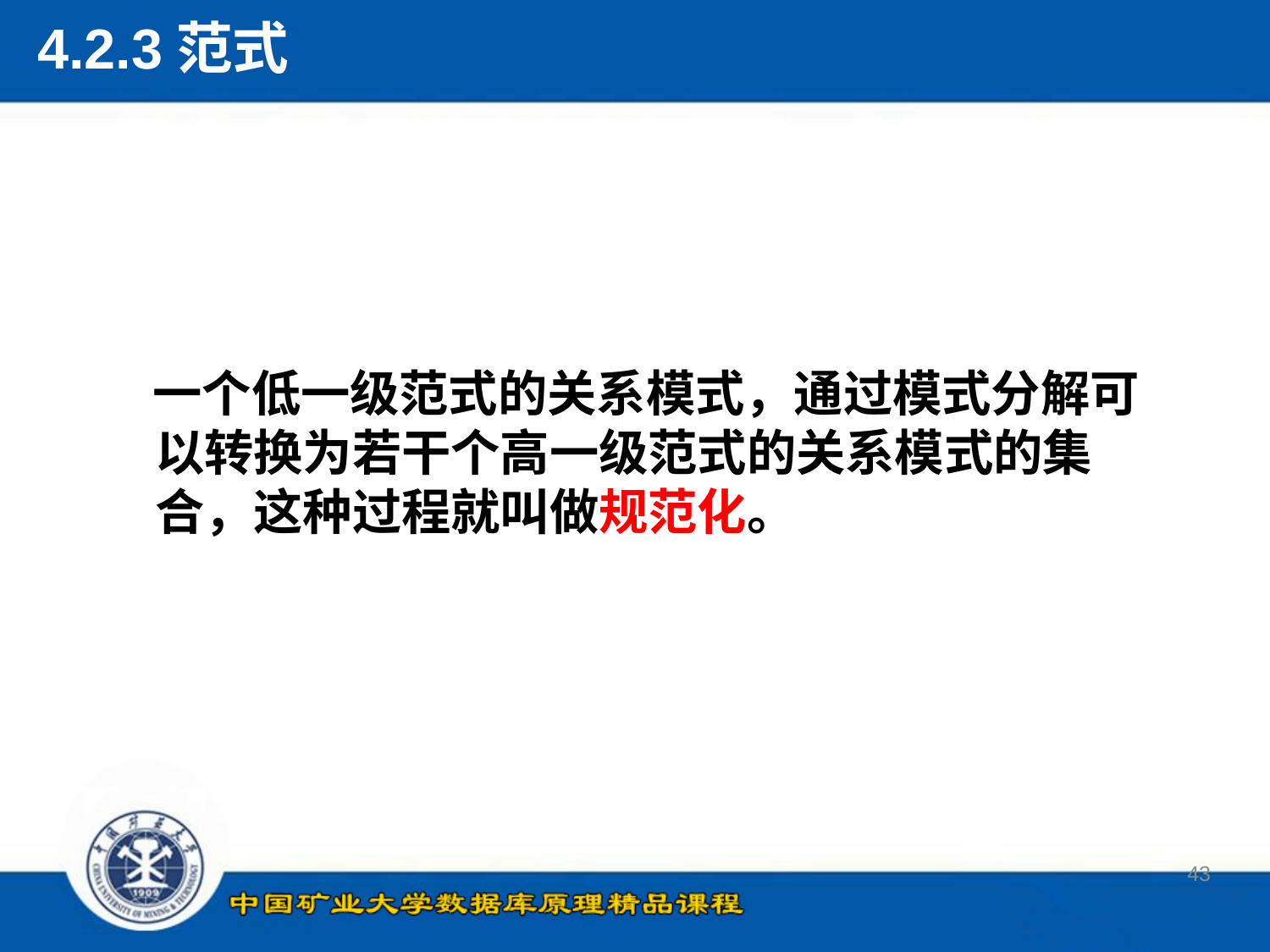

4.2.3范式
   一个低一级范式的关系模式，通过模式分解可以转换为若干个高一级范式的关系模式的集合，这种过程就叫做规范化。
43